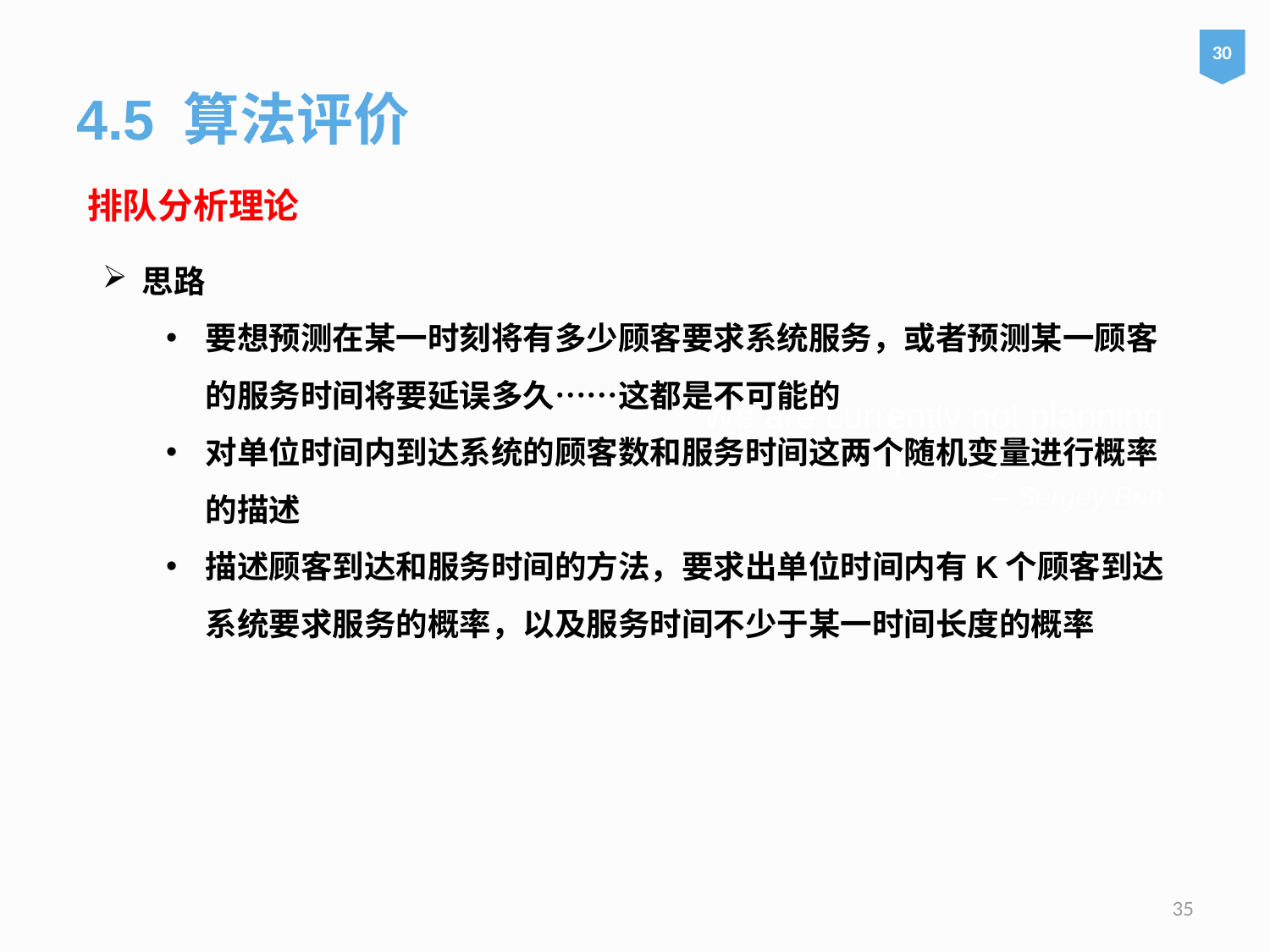

30
4.5 算法评价
排队分析理论
思路
要想预测在某一时刻将有多少顾客要求系统服务，或者预测某一顾客的服务时间将要延误多久……这都是不可能的
对单位时间内到达系统的顾客数和服务时间这两个随机变量进行概率的描述
描述顾客到达和服务时间的方法，要求出单位时间内有K个顾客到达系统要求服务的概率，以及服务时间不少于某一时间长度的概率
# We are currently not planning on conquering the world. – Sergey Brin
35